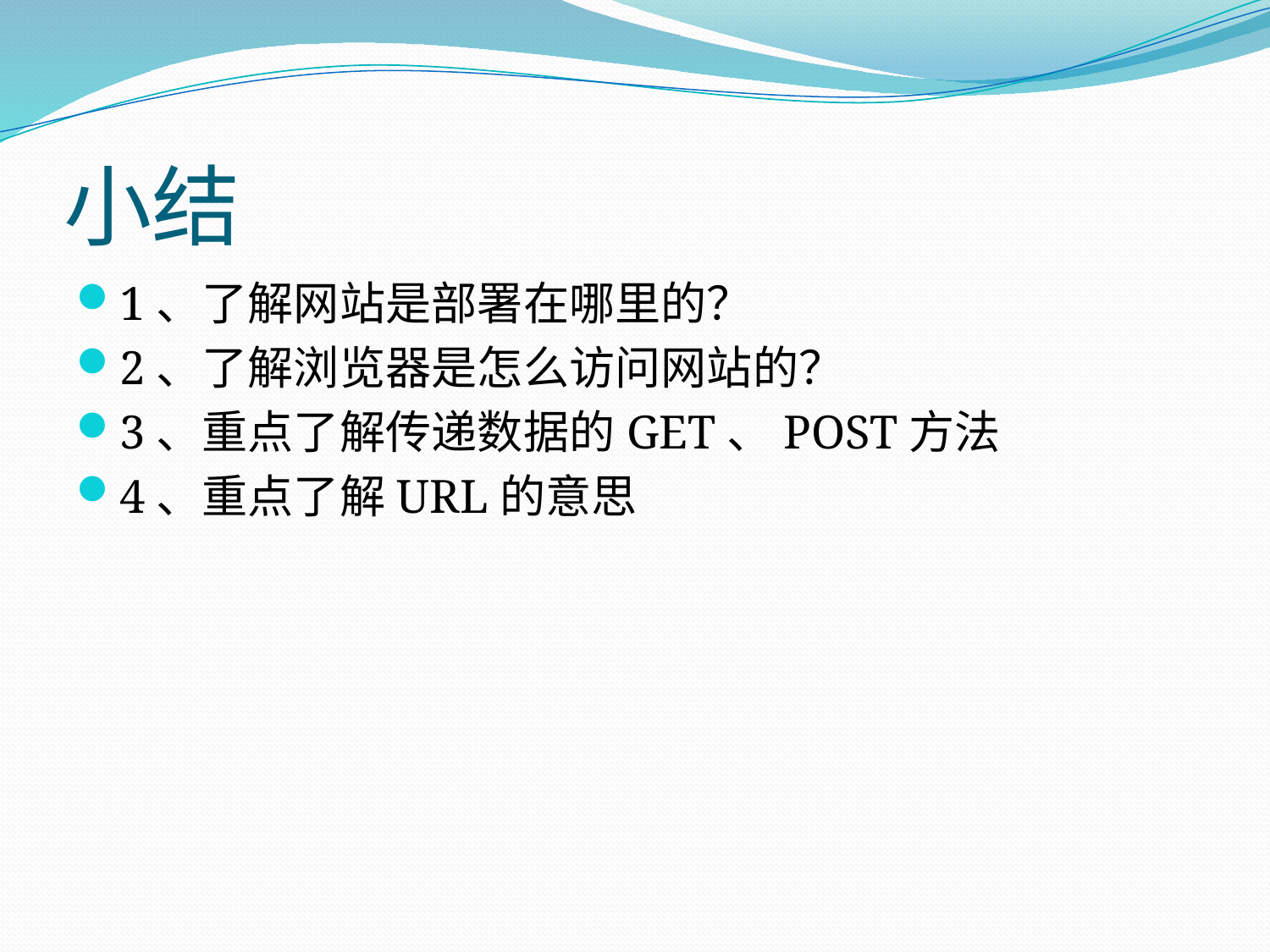

# 小结
1、了解网站是部署在哪里的？
2、了解浏览器是怎么访问网站的？
3、重点了解传递数据的GET、POST方法
4、重点了解URL的意思